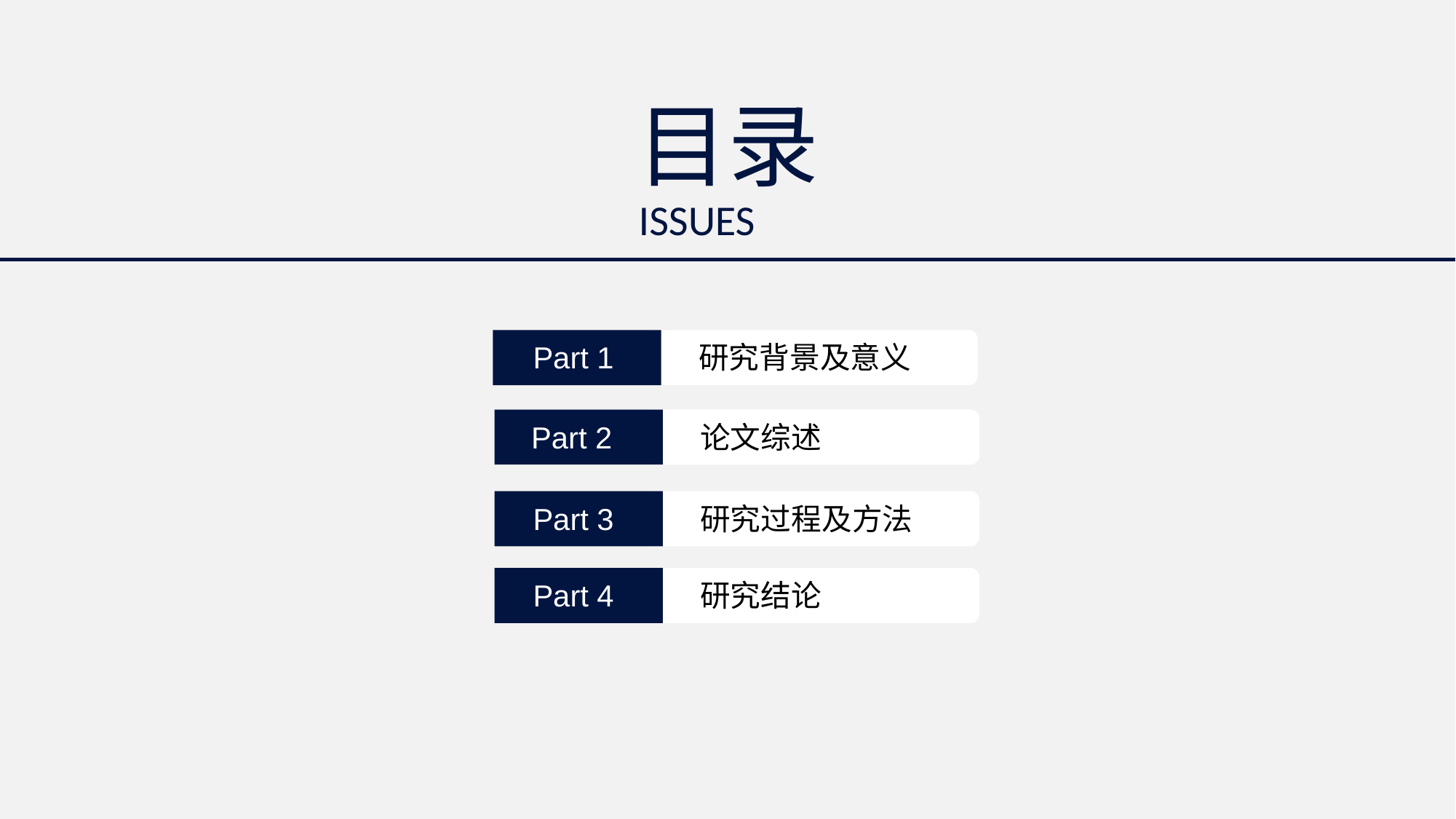

目录
ISSUES

Part 1
研究背景及意义

Part 2
论文综述

Part 3
研究过程及方法

Part 4
研究结论